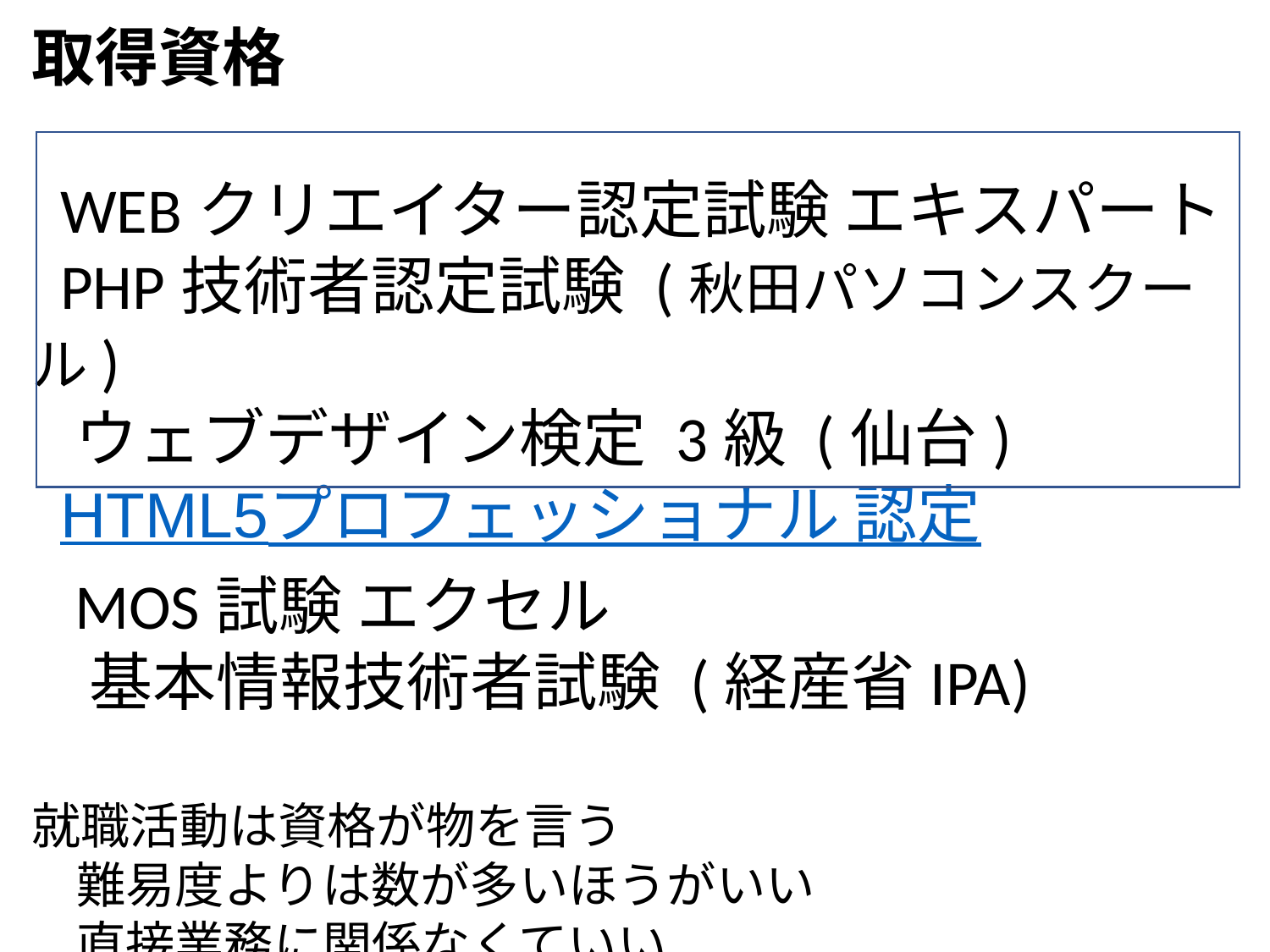

取得資格

  WEBクリエイター認定試験 エキスパート
  PHP技術者認定試験 (秋田パソコンスクール)
  ウェブデザイン検定 3級 (仙台)
  HTML5プロフェッショナル 認定
   MOS試験 エクセル
   基本情報技術者試験 (経産省IPA)

就職活動は資格が物を言う
   難易度よりは数が多いほうがいい
   直接業務に関係なくていい